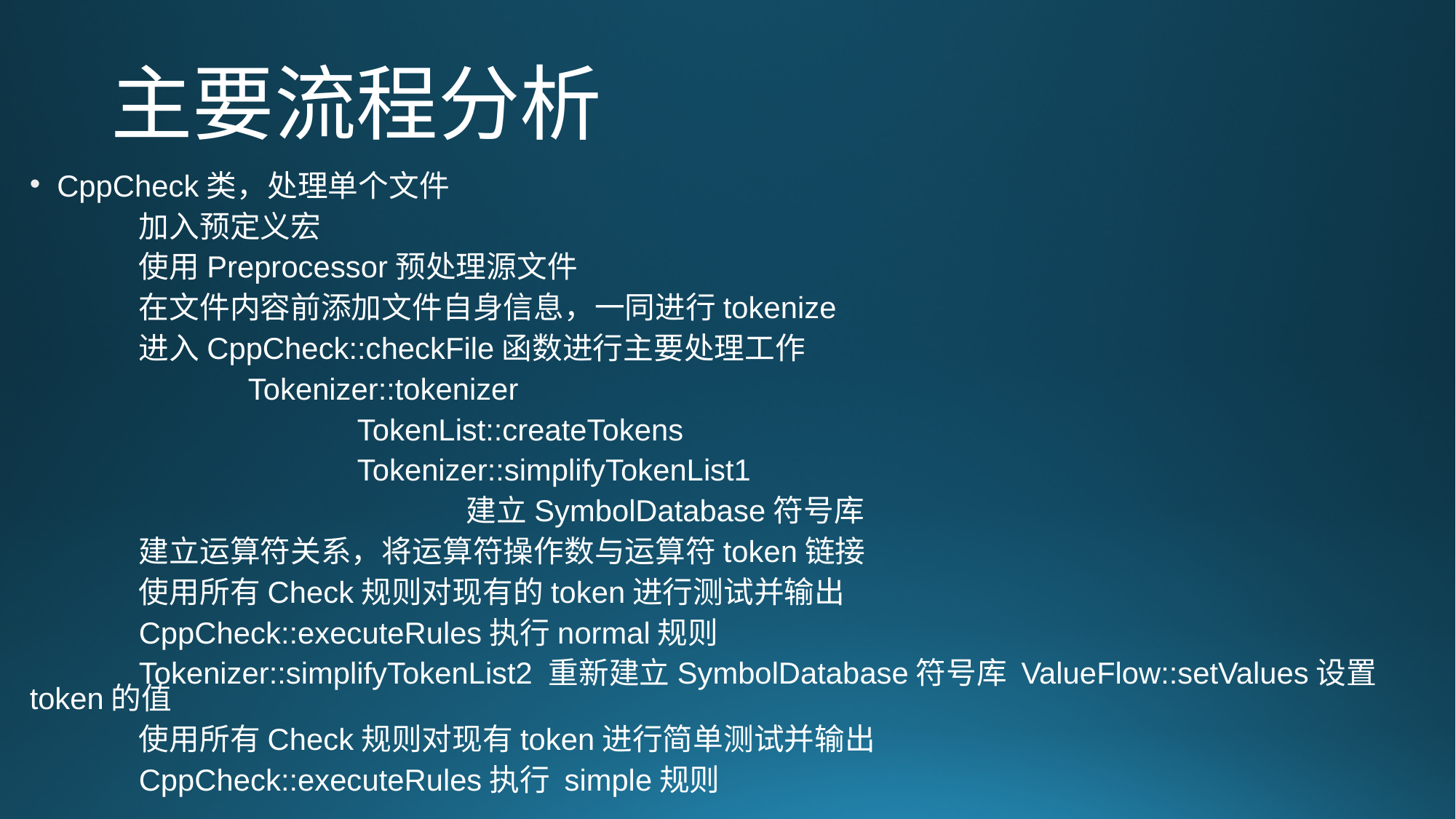

# 主要流程分析
CppCheck类，处理单个文件
	加入预定义宏
	使用Preprocessor预处理源文件
	在文件内容前添加文件自身信息，一同进行tokenize
	进入CppCheck::checkFile函数进行主要处理工作
		Tokenizer::tokenizer
			TokenList::createTokens
			Tokenizer::simplifyTokenList1
				建立SymbolDatabase符号库
	建立运算符关系，将运算符操作数与运算符token链接
	使用所有Check规则对现有的token进行测试并输出
	CppCheck::executeRules执行normal规则
	Tokenizer::simplifyTokenList2 重新建立SymbolDatabase符号库 ValueFlow::setValues设置token的值
	使用所有Check规则对现有token进行简单测试并输出
	CppCheck::executeRules执行 simple规则